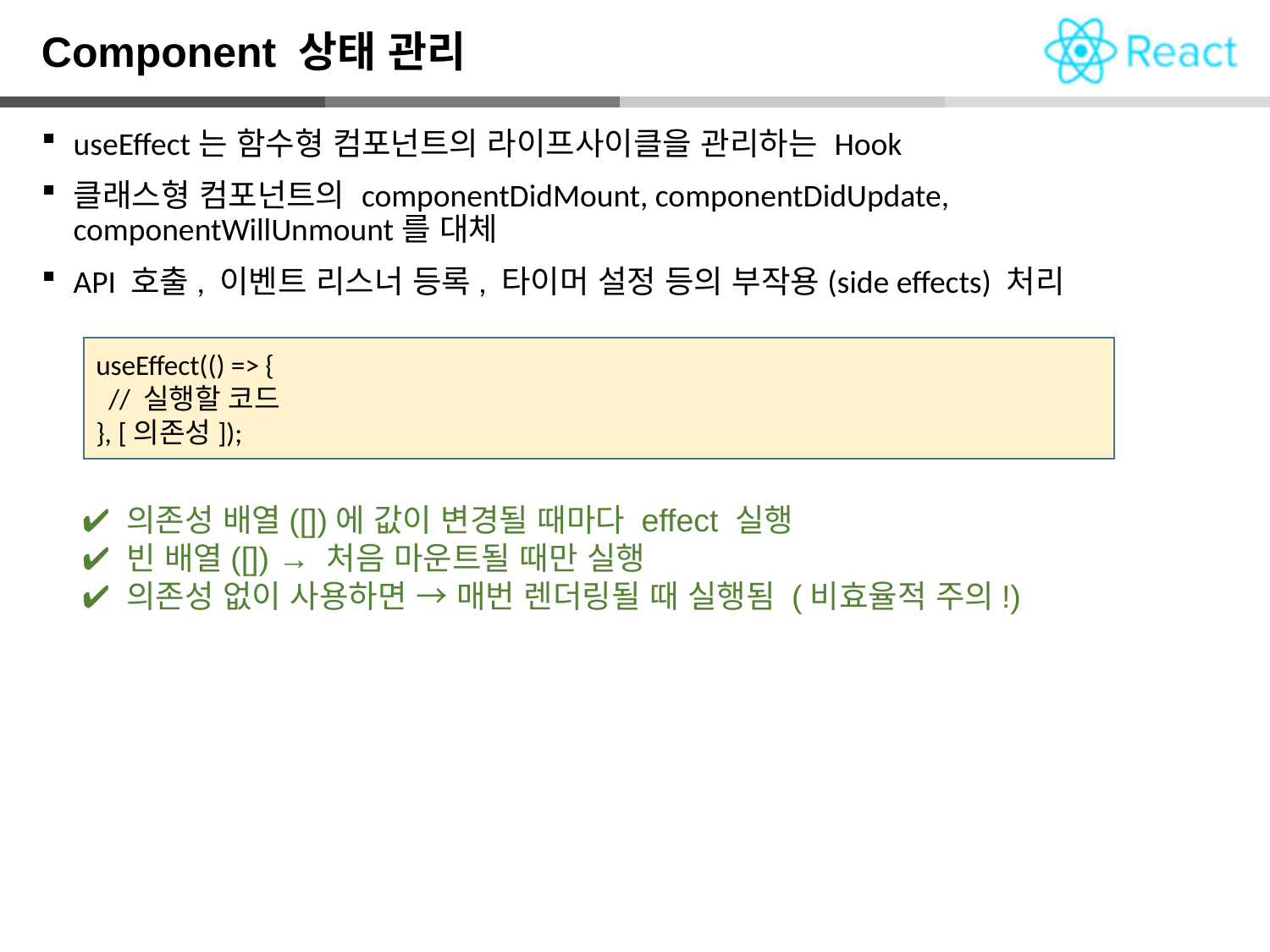

Component 상태 관리
useEffect는 함수형 컴포넌트의 라이프사이클을 관리하는 Hook
클래스형 컴포넌트의 componentDidMount, componentDidUpdate, componentWillUnmount를 대체
API 호출, 이벤트 리스너 등록, 타이머 설정 등의 부작용(side effects) 처리
useEffect(() => {
  // 실행할 코드
}, [의존성]);

✔ 의존성 배열([])에 값이 변경될 때마다 effect 실행
✔ 빈 배열([]) → 처음 마운트될 때만 실행
✔ 의존성 없이 사용하면 → 매번 렌더링될 때 실행됨 (비효율적 주의!)